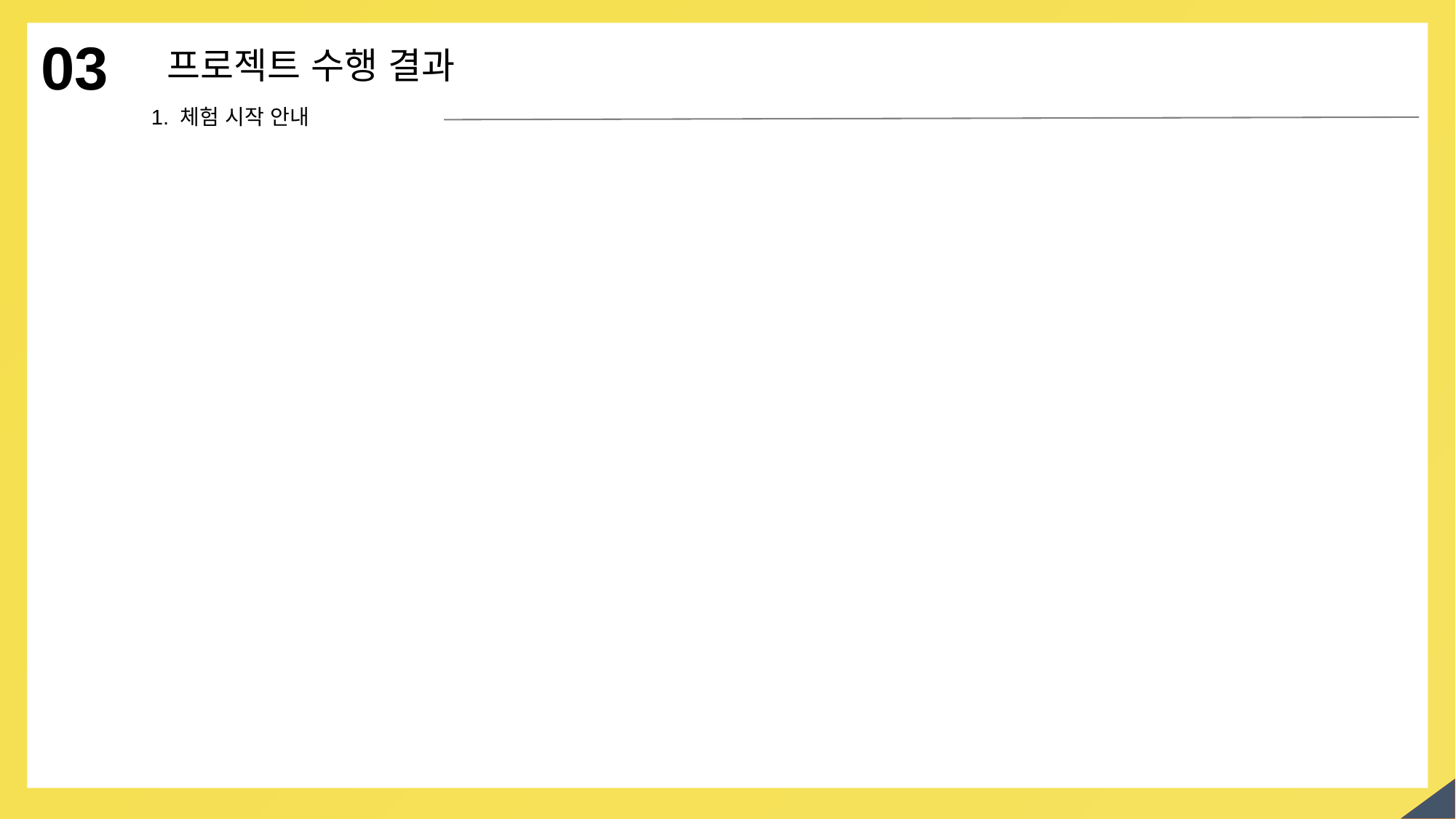

03
프로젝트 수행 결과
1. 체험 시작 안내